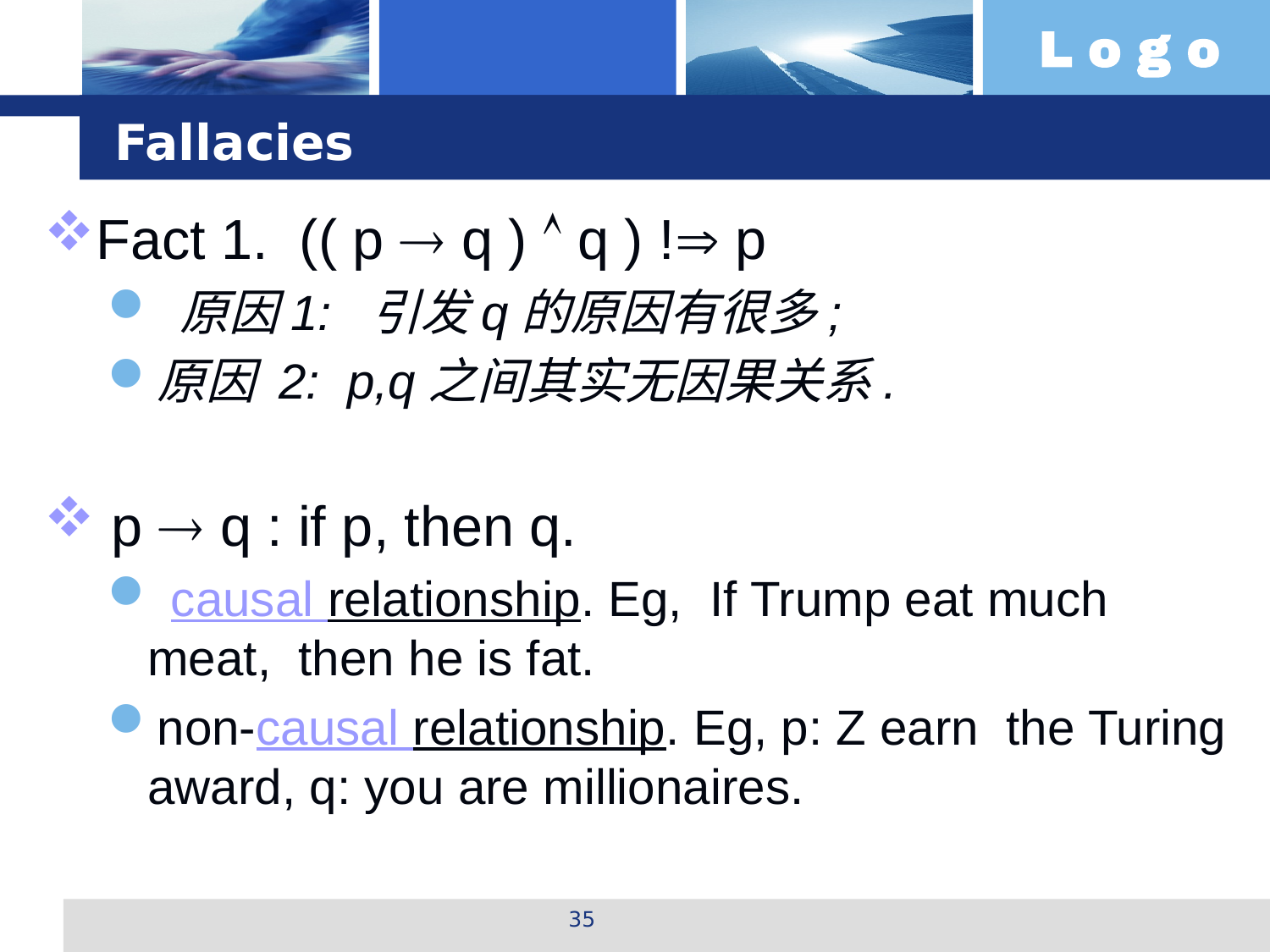

# Fallacies
Fact 1.  (( p → q ) ∧ q ) !⇒ p
 原因1:  引发q的原因有很多;
原因 2:  p,q之间其实无因果关系.

 p → q : if p, then q.
 causal relationship. Eg,  If Trump eat much meat,  then he is fat.
non-causal relationship. Eg, p: Z earn  the Turing award, q: you are millionaires.

35